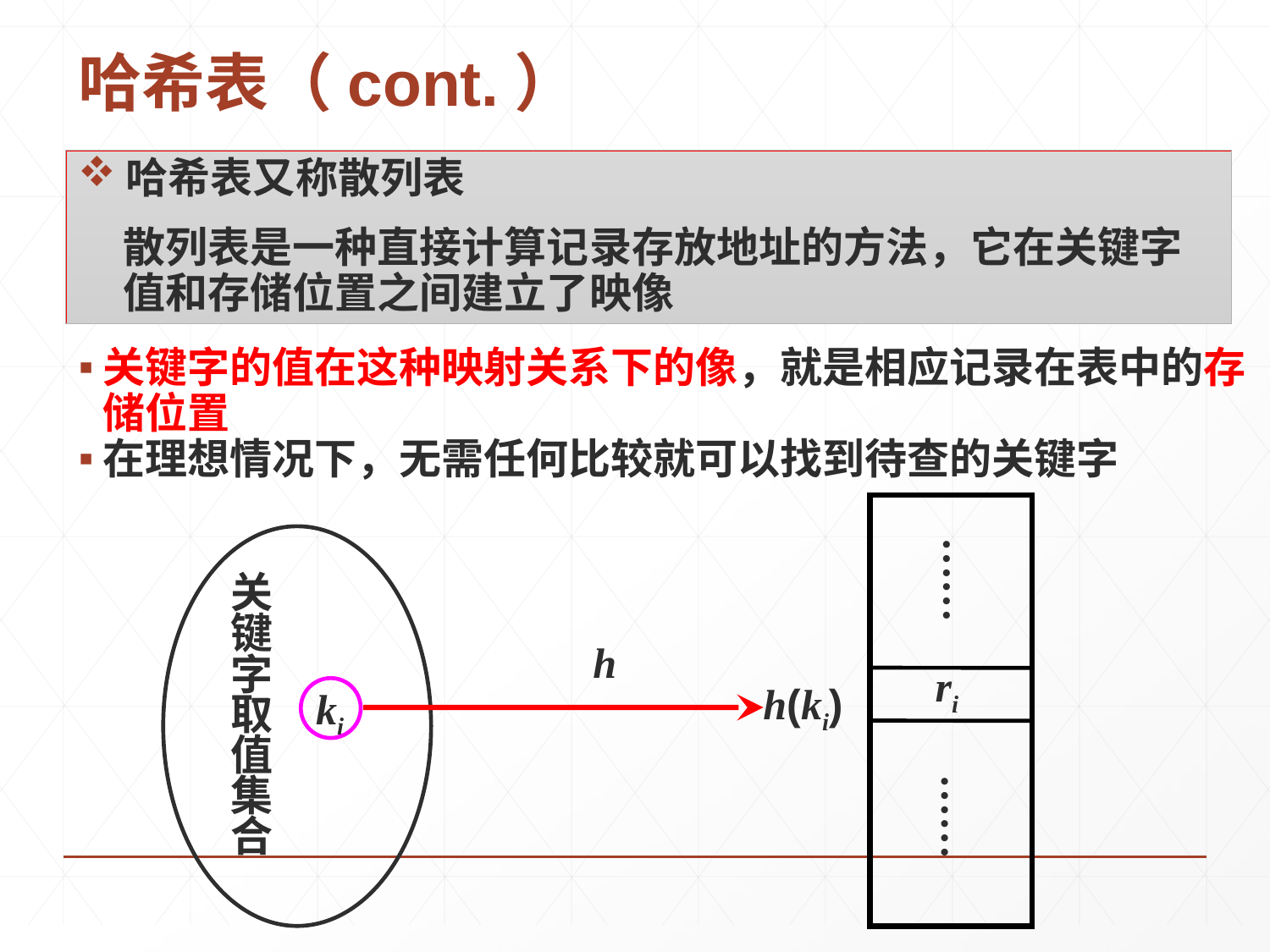

哈希表（cont.）
哈希表又称散列表
散列表是一种直接计算记录存放地址的方法，它在关键字值和存储位置之间建立了映像
关键字的值在这种映射关系下的像，就是相应记录在表中的存储位置
在理想情况下，无需任何比较就可以找到待查的关键字

     ri

……
关键字取值集合
h

h(ki)

ki

……